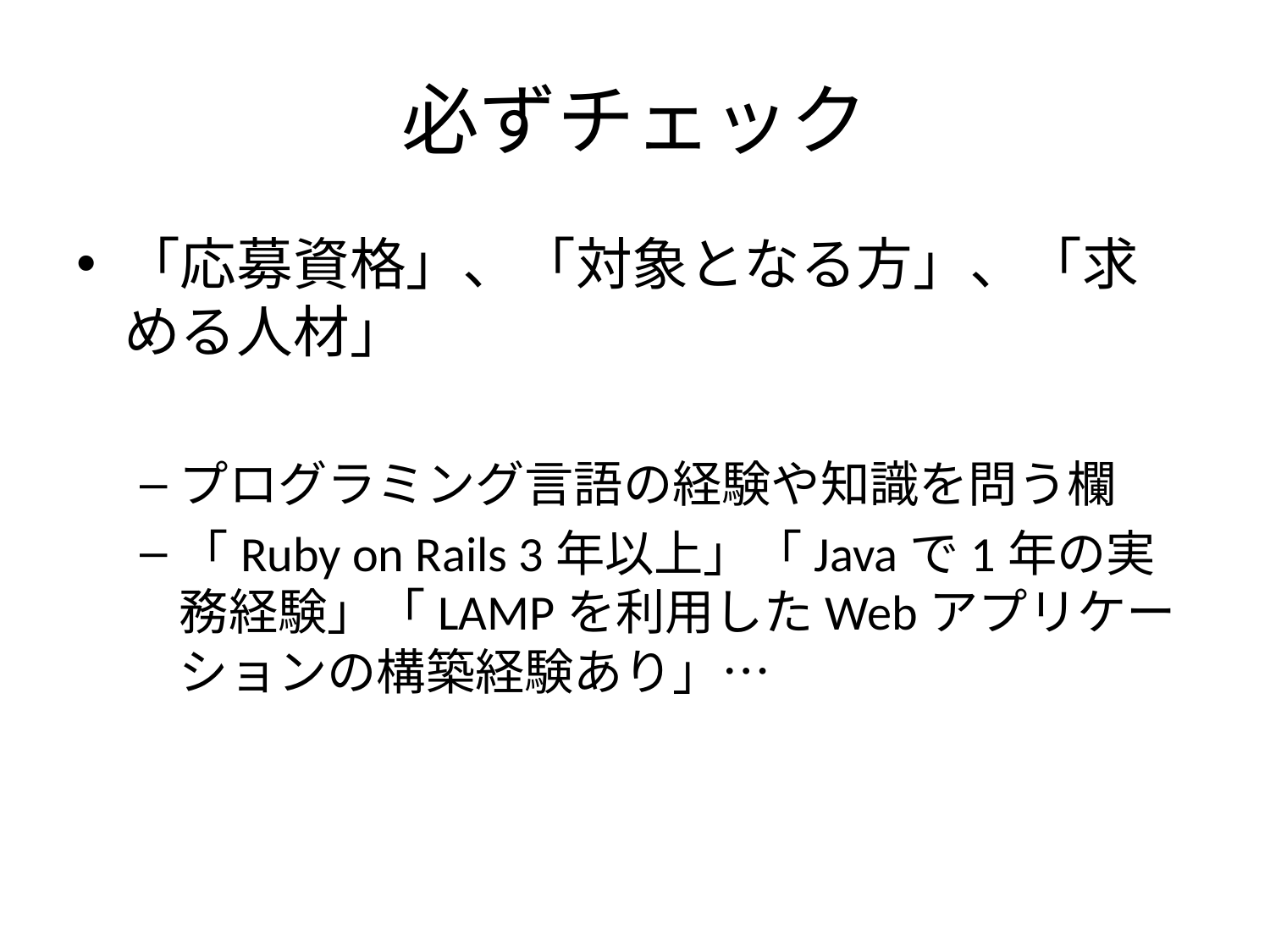

# 必ずチェック
「応募資格」、「対象となる方」、「求める人材」

プログラミング言語の経験や知識を問う欄
「Ruby on Rails 3年以上」「Javaで1年の実務経験」「LAMPを利用したWebアプリケーションの構築経験あり」…